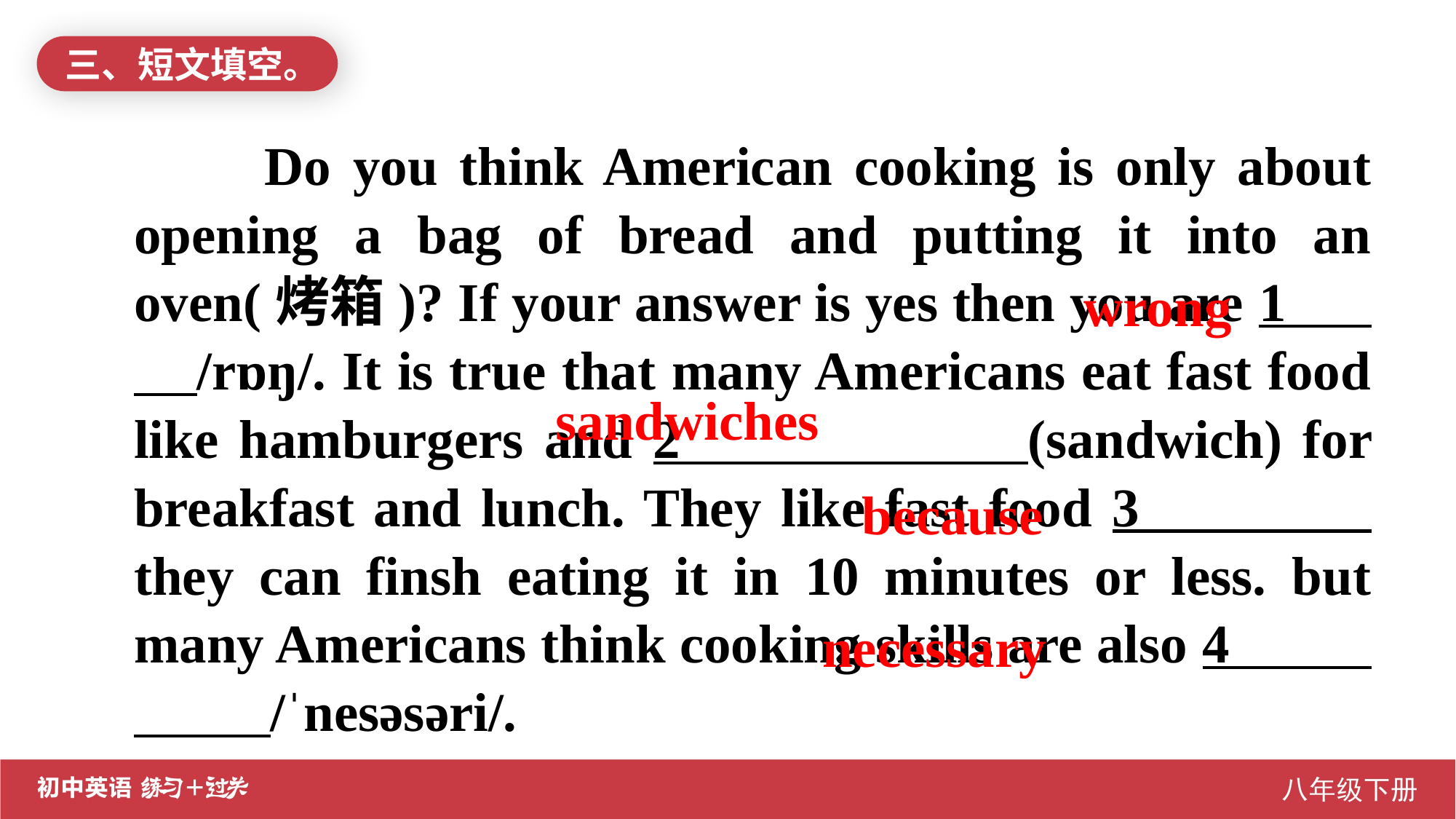

三、短文填空。
      Do you think American cooking is only about opening a bag of bread and putting it into an oven(烤箱)? If your answer is yes then you are 1           /rɒŋ/. It is true that many Americans eat fast food like hamburgers and 2                 (sandwich) for breakfast and lunch. They like fast food 3             they can finsh eating it in 10 minutes or less. but many Americans think cooking skills are also 4                     /ˈnesəsəri/.
wrong
sandwiches
because
necessary